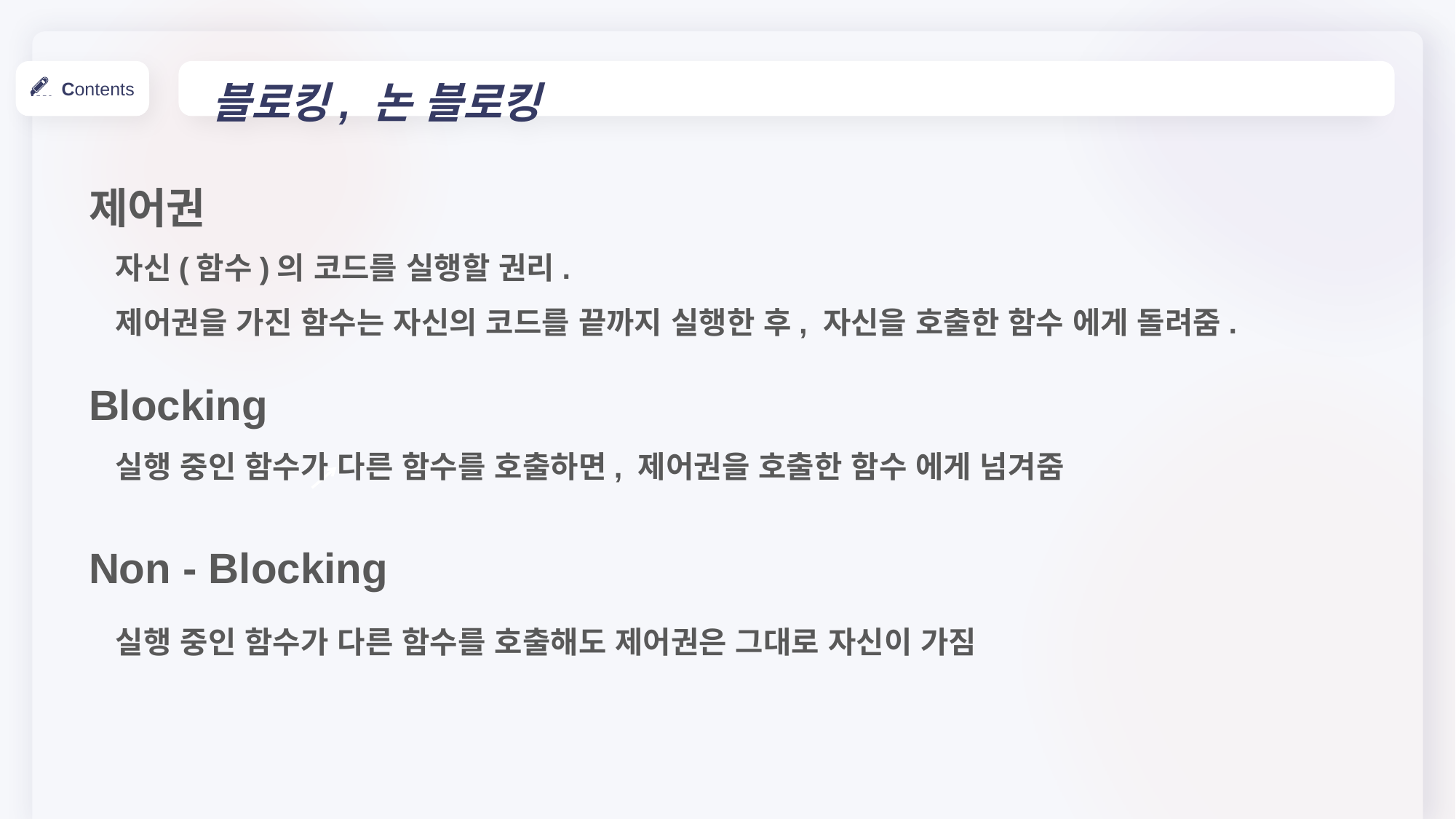

블로킹, 논 블로킹
Contents

제어권
자신(함수)의 코드를 실행할 권리.
제어권을 가진 함수는 자신의 코드를 끝까지 실행한 후, 자신을 호출한 함수 에게 돌려줌.
Blocking
실행 중인 함수가 다른 함수를 호출하면, 제어권을 호출한 함수 에게 넘겨줌
Non - Blocking
실행 중인 함수가 다른 함수를 호출해도 제어권은 그대로 자신이 가짐